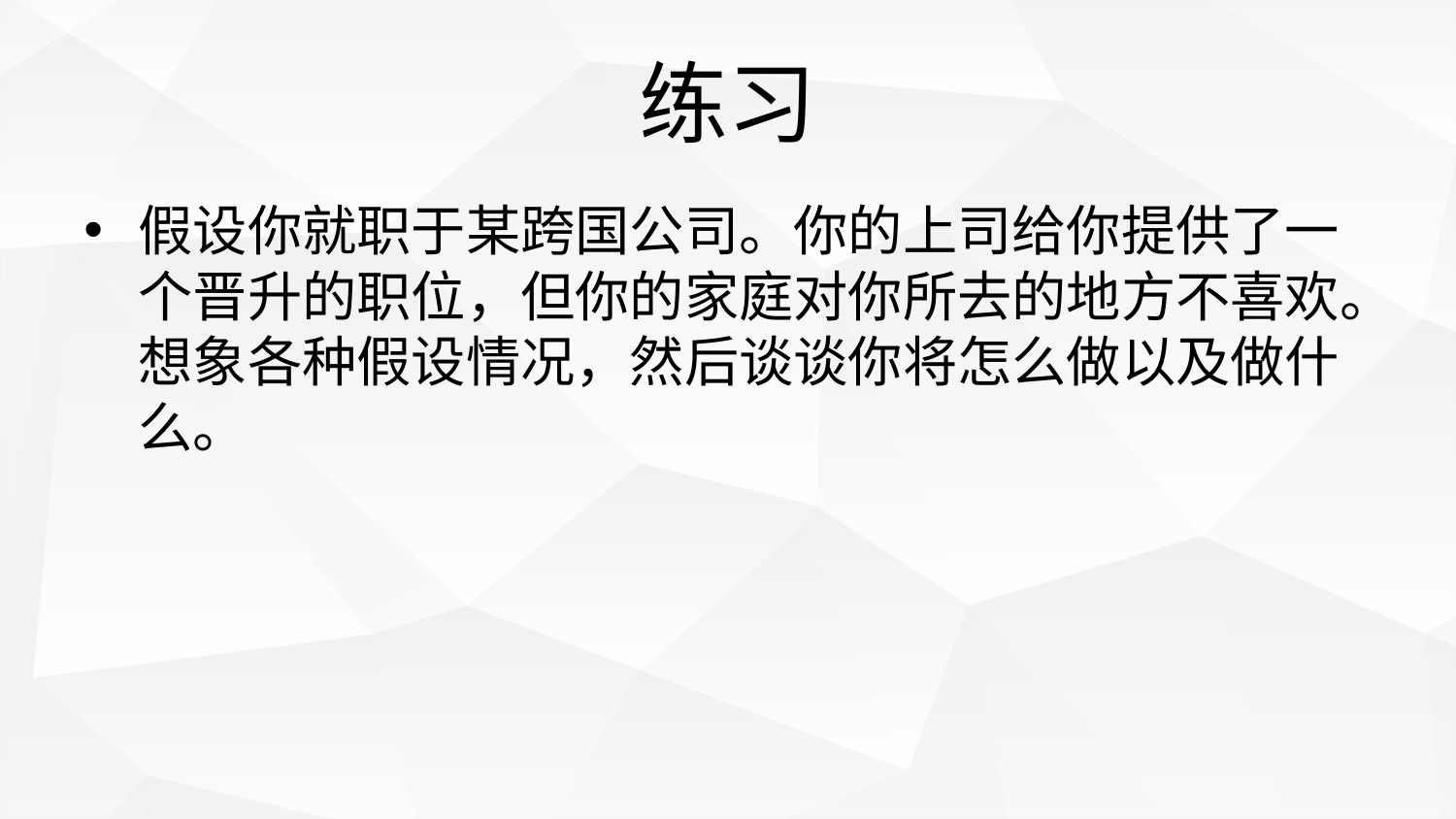

# 练习
假设你就职于某跨国公司。你的上司给你提供了一个晋升的职位，但你的家庭对你所去的地方不喜欢。想象各种假设情况，然后谈谈你将怎么做以及做什么。
28